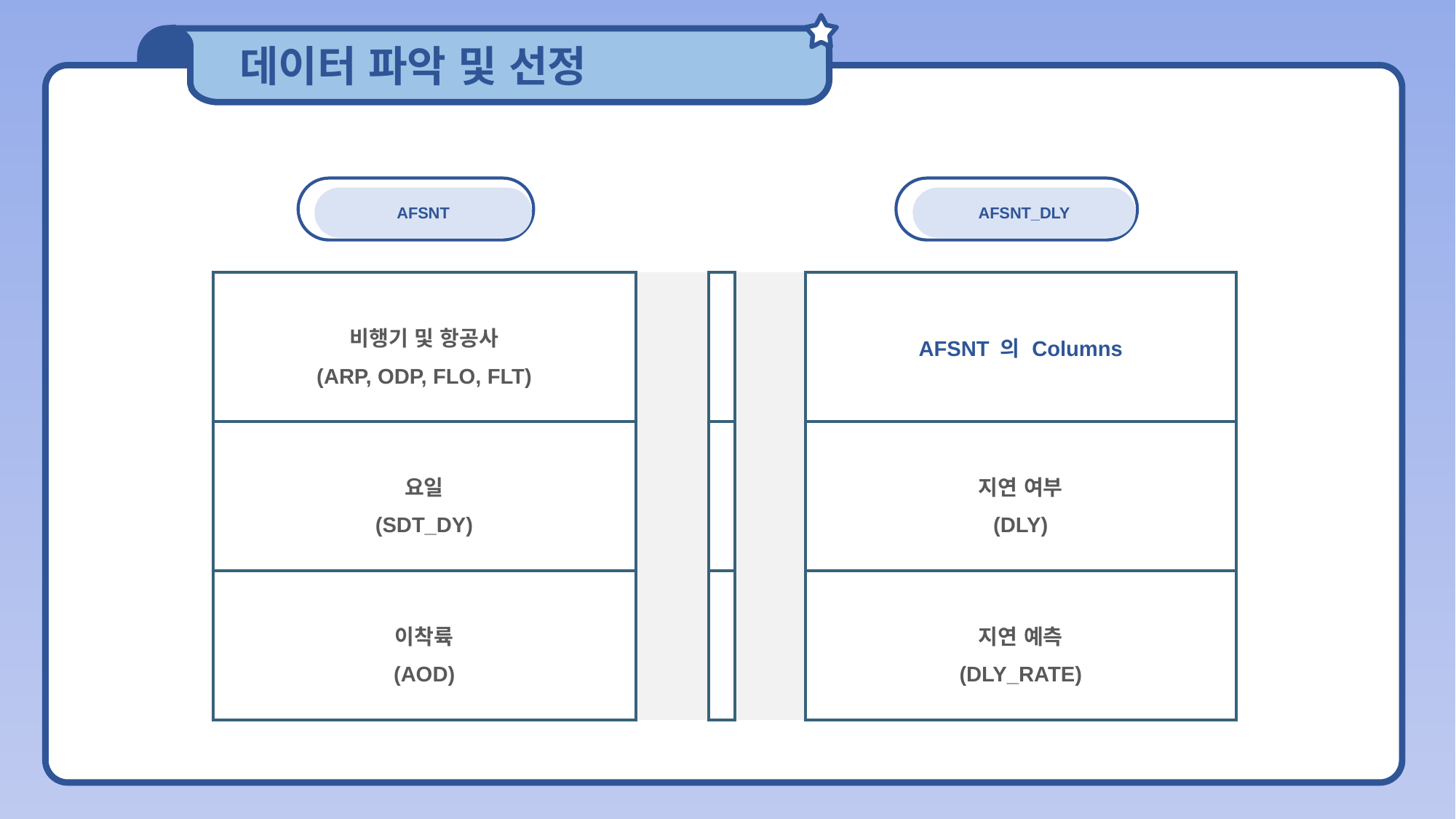

데이터 파악 및 선정

CONTENTS
AFSNT
CONTENTS
AFSNT_DLY
| 비행기 및 항공사 (ARP, ODP, FLO, FLT) |  |  |  | AFSNT 의 Columns |
| --- | --- | --- | --- | --- |
| 요일 (SDT\_DY) |  |  |  | 지연 여부 (DLY) |
| 이착륙 (AOD) |  |  |  | 지연 예측 (DLY\_RATE) |